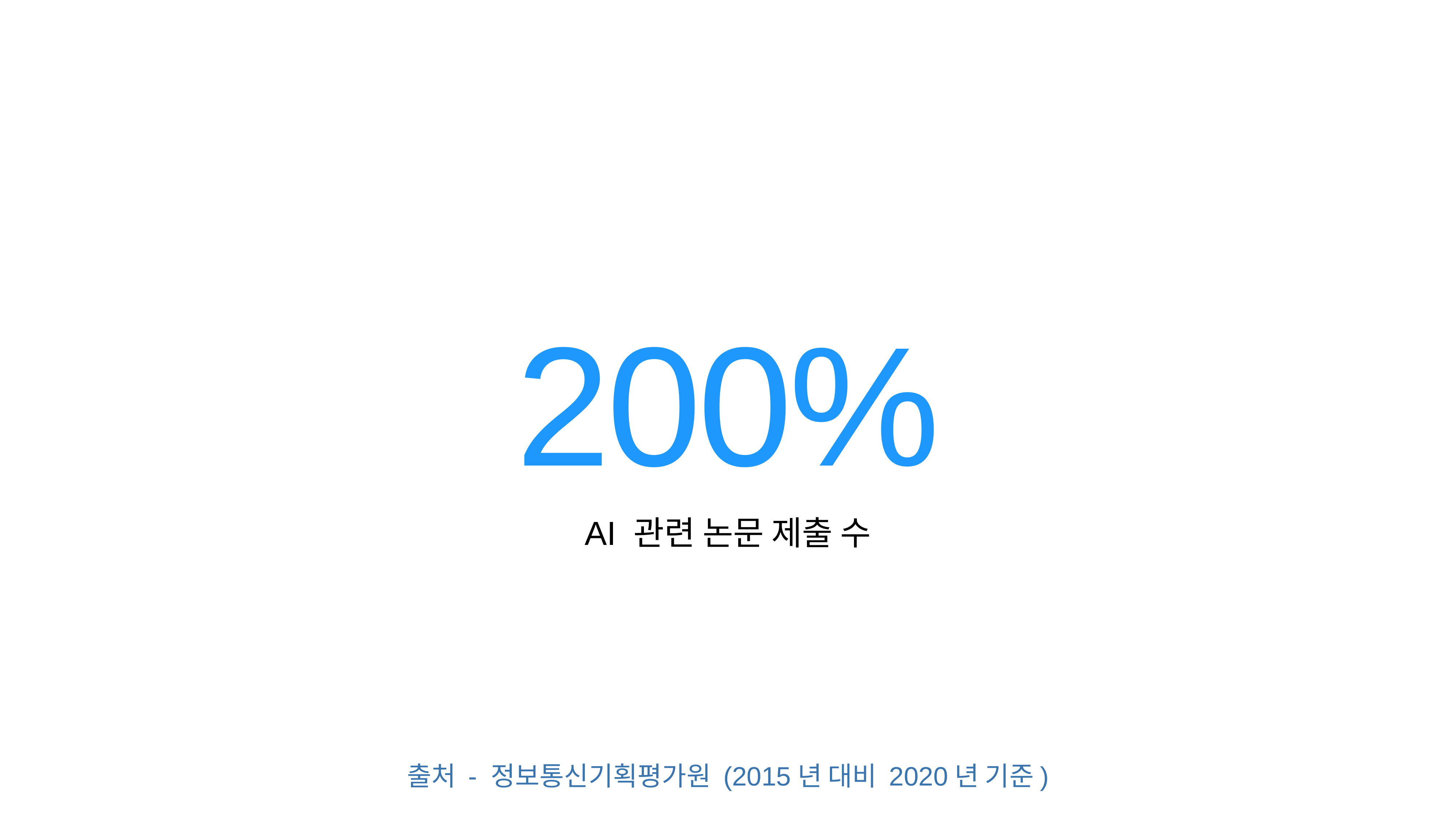

200%
AI 관련 논문 제출 수
출처 - 정보통신기획평가원 (2015년 대비 2020년 기준)